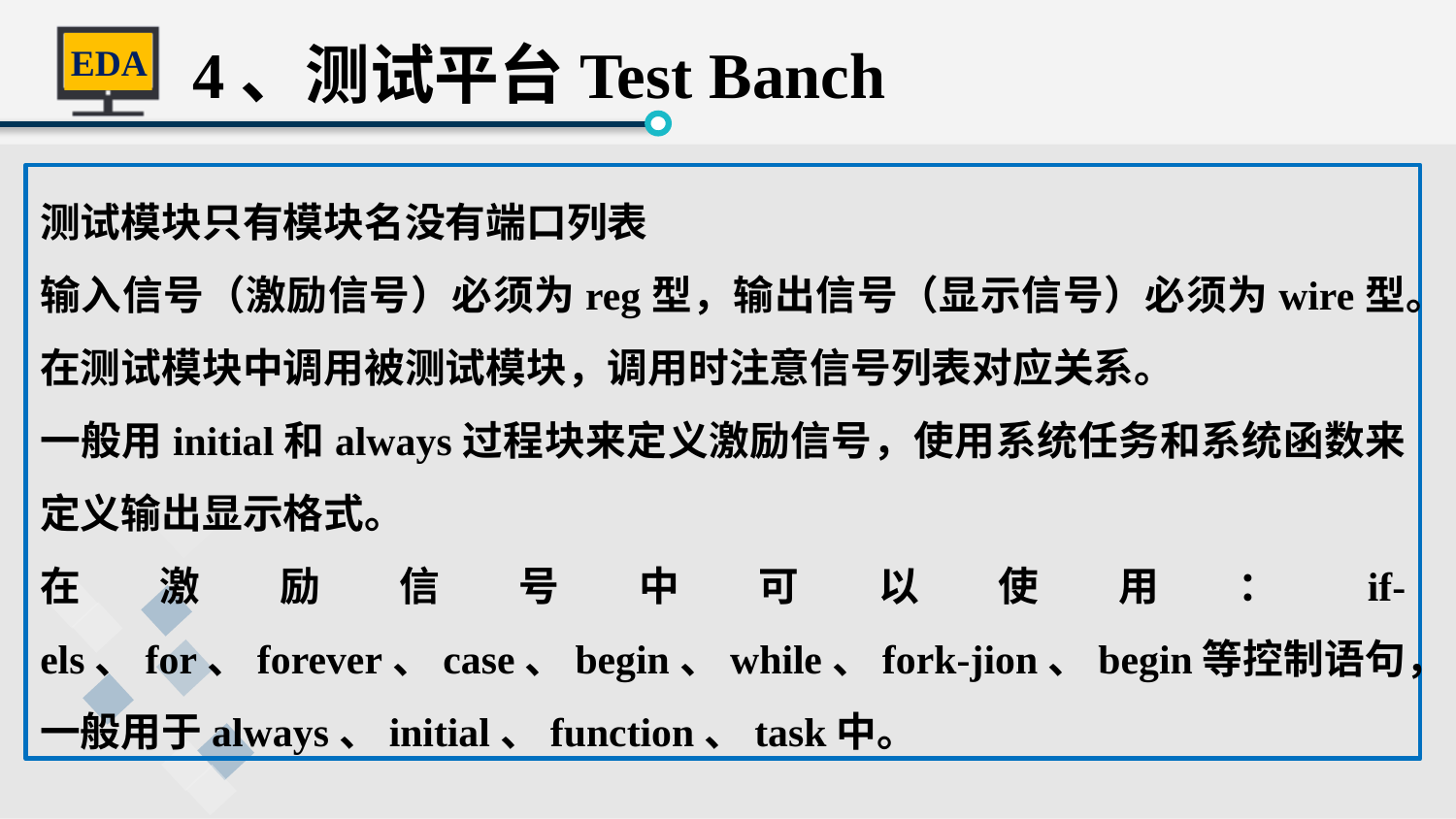

4、测试平台Test Banch
测试模块只有模块名没有端口列表
输入信号（激励信号）必须为reg型，输出信号（显示信号）必须为wire型。
在测试模块中调用被测试模块，调用时注意信号列表对应关系。
一般用initial和always过程块来定义激励信号，使用系统任务和系统函数来定义输出显示格式。
在激励信号中可以使用：if-els、for、forever、case、begin、while、fork-jion、begin等控制语句，一般用于always、initial、function、task中。